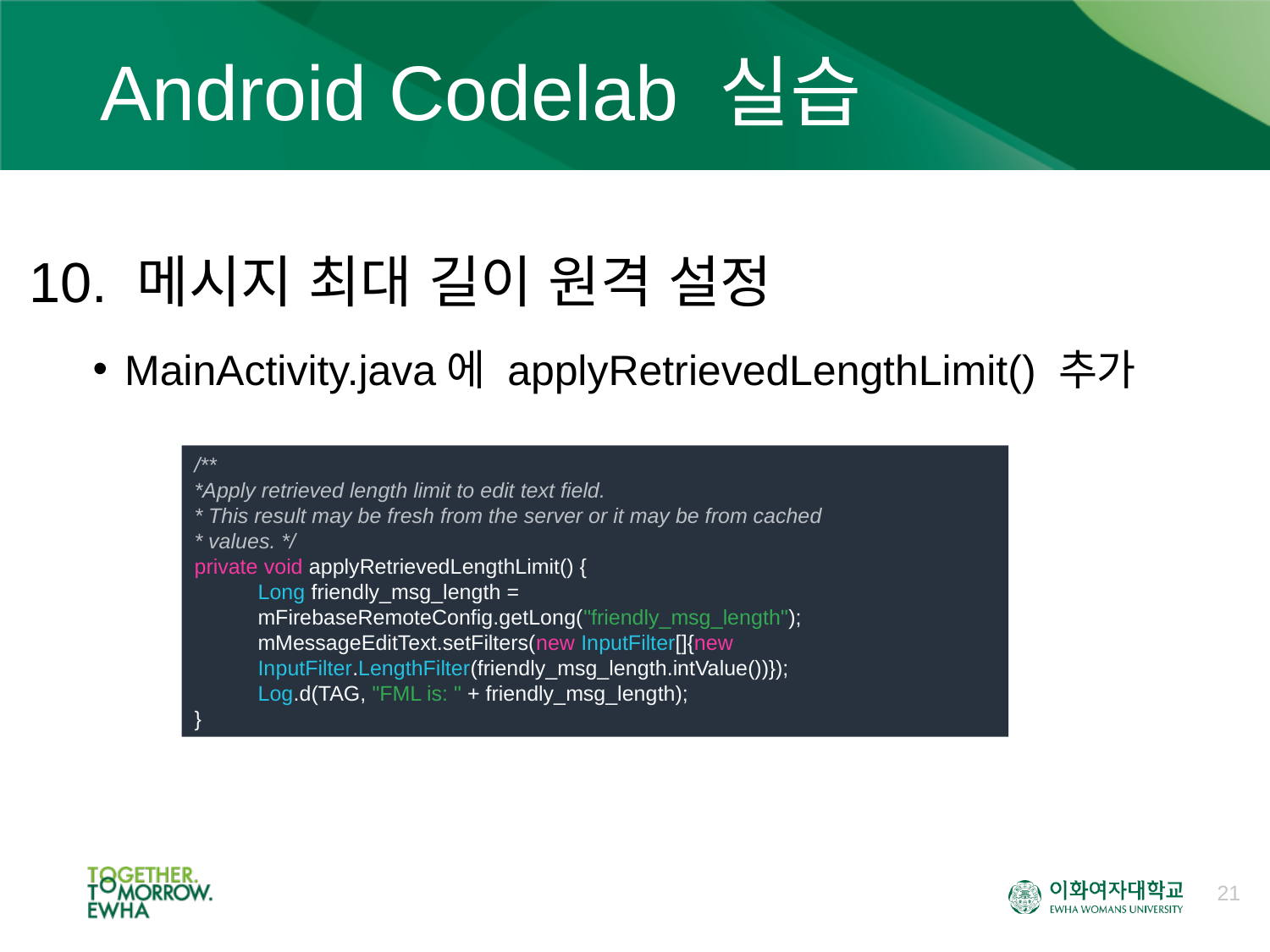

# Android Codelab 실습
10. 메시지 최대 길이 원격 설정
MainActivity.java에 applyRetrievedLengthLimit() 추가
/**
*Apply retrieved length limit to edit text field.
* This result may be fresh from the server or it may be from cached
* values. */
private void applyRetrievedLengthLimit() {
Long friendly_msg_length = mFirebaseRemoteConfig.getLong("friendly_msg_length");
mMessageEditText.setFilters(new InputFilter[]{new InputFilter.LengthFilter(friendly_msg_length.intValue())});
Log.d(TAG, "FML is: " + friendly_msg_length);
}
21